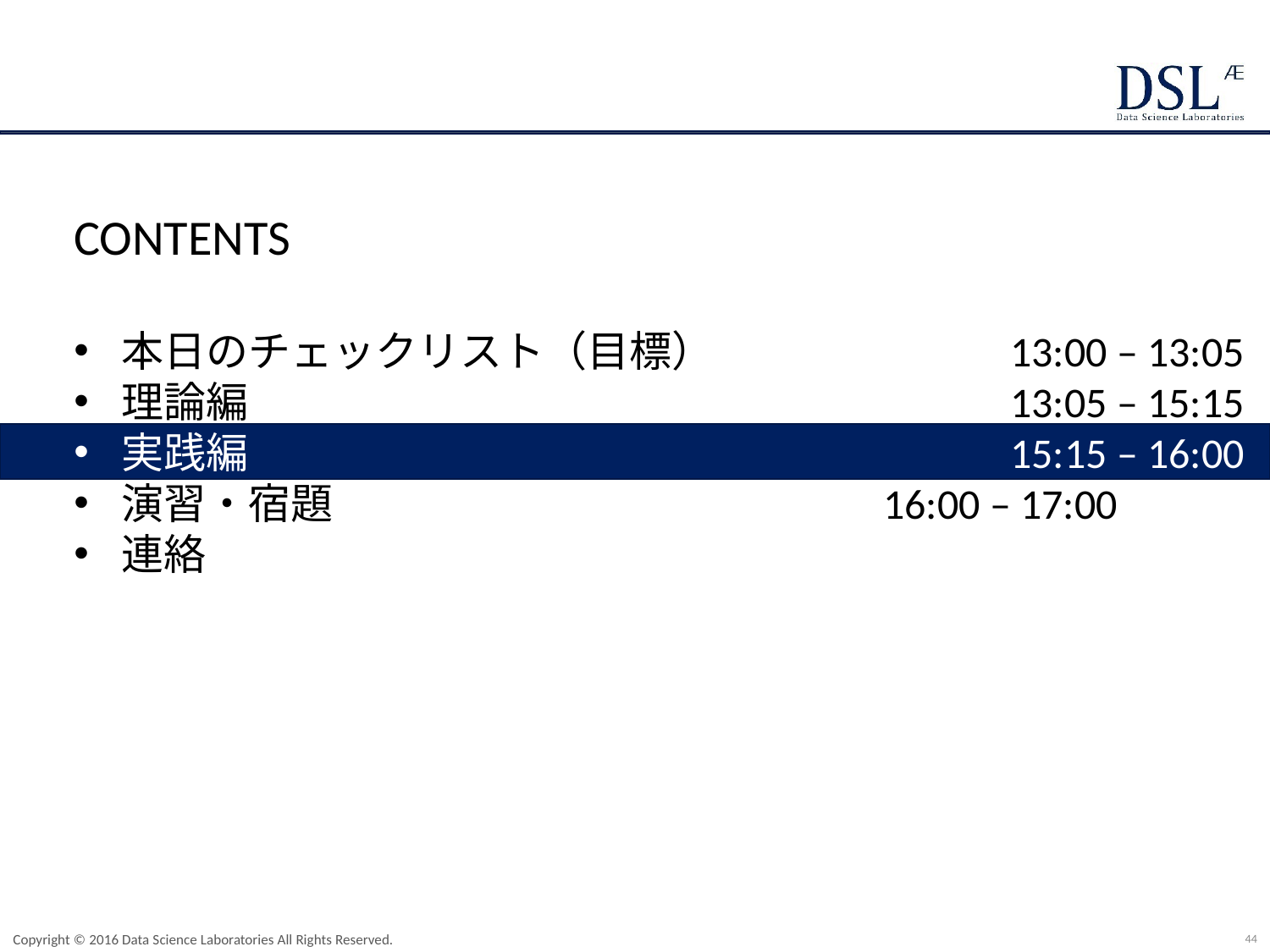

CONTENTS

本日のチェックリスト（目標）			13:00 – 13:05
理論編						13:05 – 15:15
実践編						15:15 – 16:00
演習・宿題					16:00 – 17:00
連絡

44
Copyright © 2016 Data Science Laboratories All Rights Reserved.